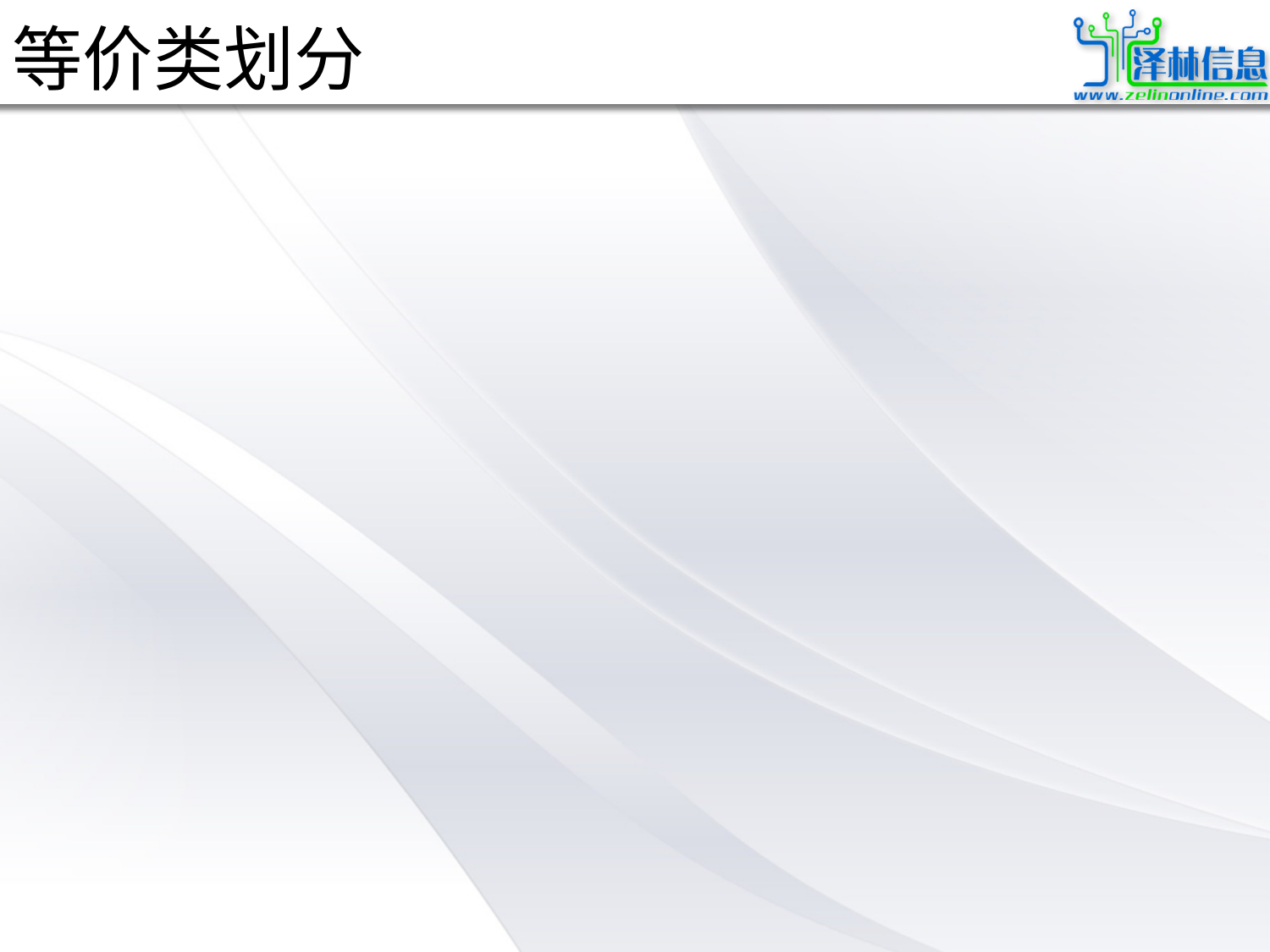

# 等价类划分
方法简介
(1)  划分等价类:
		      等价类是指某个输入域的子集合.在该子集合中,各个输入数据对于揭露程序中的错误都是等效的.并合理地假定:测试某等价类的代表值就等于对这一类其它值的测试.因此,可以把全部输入数据合理划分为若干等价类,在每一个等价类中取一个数据作为测试的输入条件,就可以用少量代表性的测试数据.取得较好的测试结果.等价类划分可有两种不同的情况:有效等价类和无效等价类.